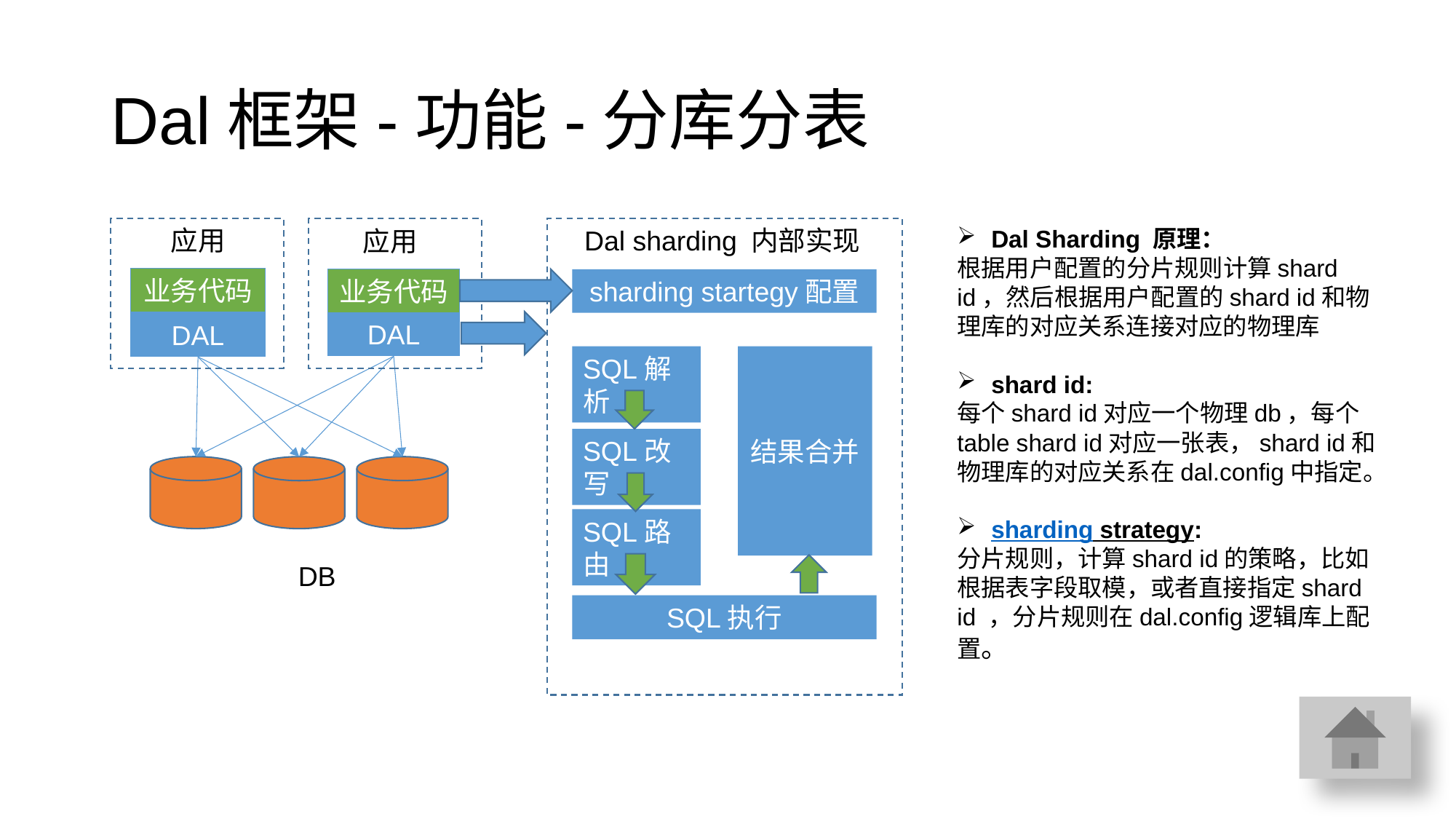

# Dal框架-功能-分库分表
Dal Sharding 原理：
根据用户配置的分片规则计算shard id，然后根据用户配置的shard id和物理库的对应关系连接对应的物理库

shard id:
每个shard id对应一个物理db，每个table shard id对应一张表，shard id和物理库的对应关系在dal.config中指定。

sharding strategy:
分片规则，计算shard id的策略，比如根据表字段取模，或者直接指定shard id ，分片规则在dal.config逻辑库上配置。

应用

sharding startegy配置
结果合并
SQL解析

SQL改写

SQL路由

SQL执行

应用
业务代码
DAL

业务代码
DAL

Dal sharding 内部实现
DB